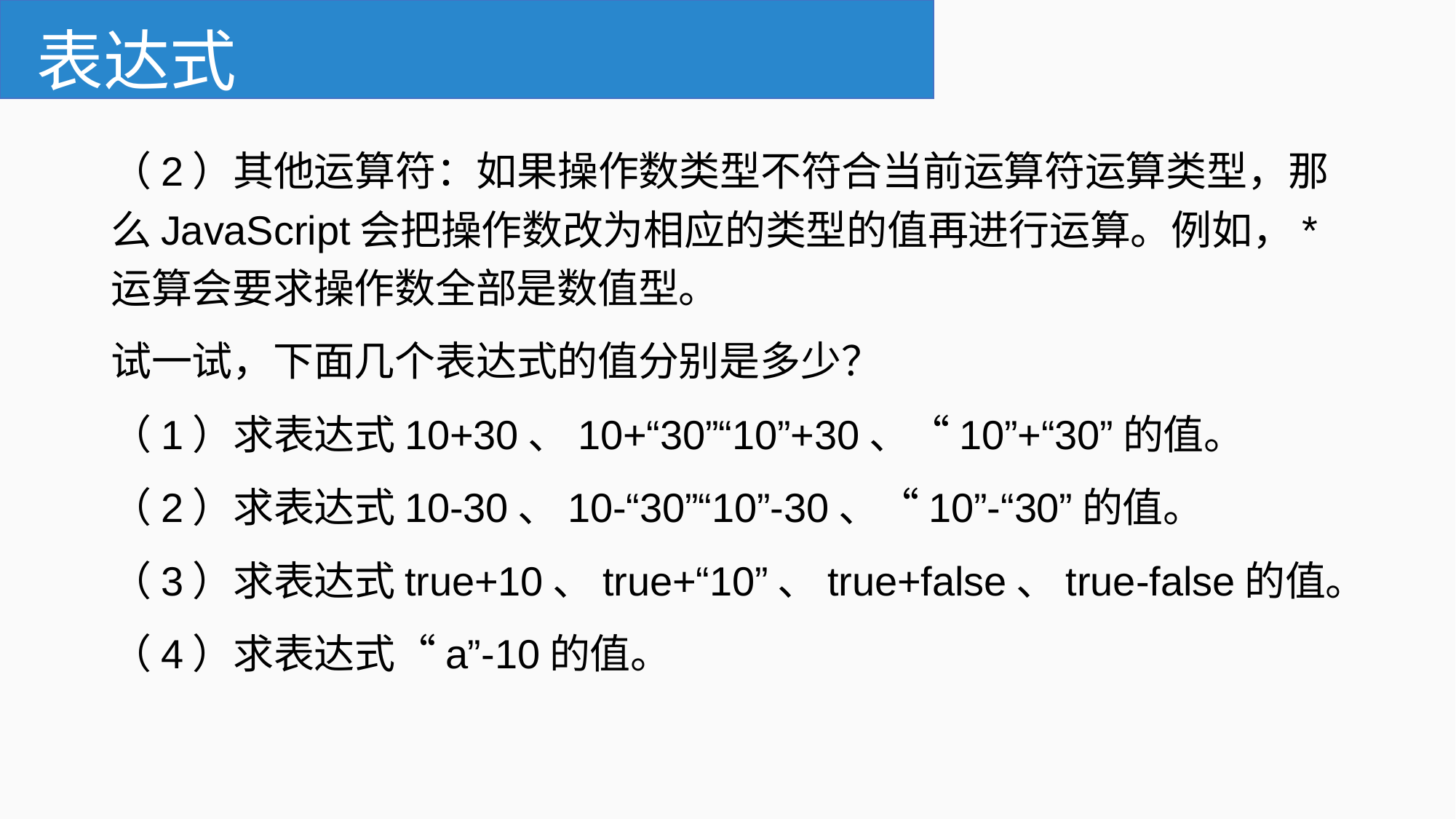

# 表达式
（2）其他运算符：如果操作数类型不符合当前运算符运算类型，那么JavaScript会把操作数改为相应的类型的值再进行运算。例如，* 运算会要求操作数全部是数值型。
试一试，下面几个表达式的值分别是多少？
（1）求表达式10+30、10+“30”“10”+30、“10”+“30”的值。
（2）求表达式10-30、10-“30”“10”-30、“10”-“30”的值。
（3）求表达式true+10、true+“10”、true+false、true-false的值。
（4）求表达式“a”-10的值。